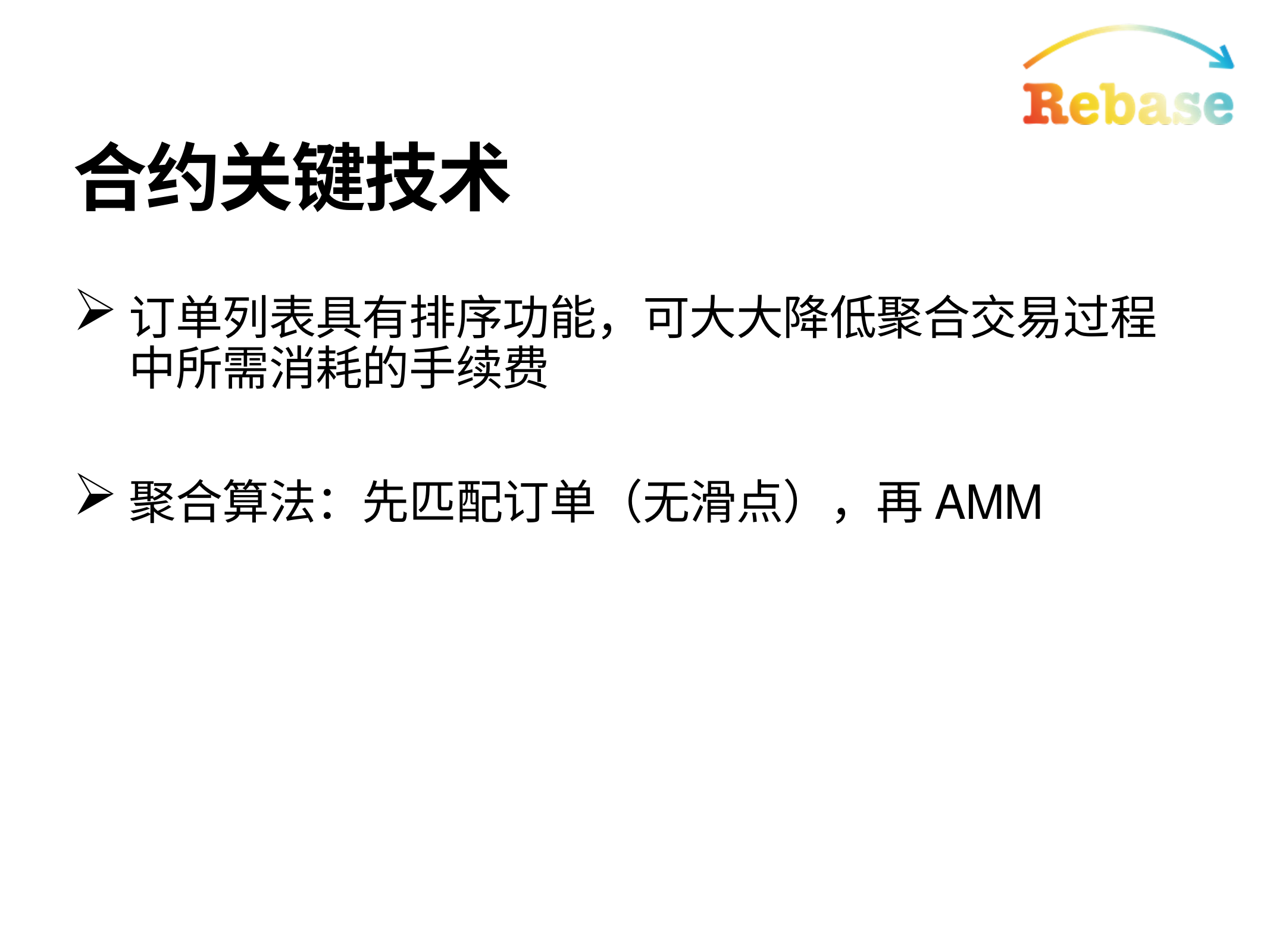

# 合约关键技术
订单列表具有排序功能，可大大降低聚合交易过程中所需消耗的手续费

聚合算法：先匹配订单（无滑点），再AMM